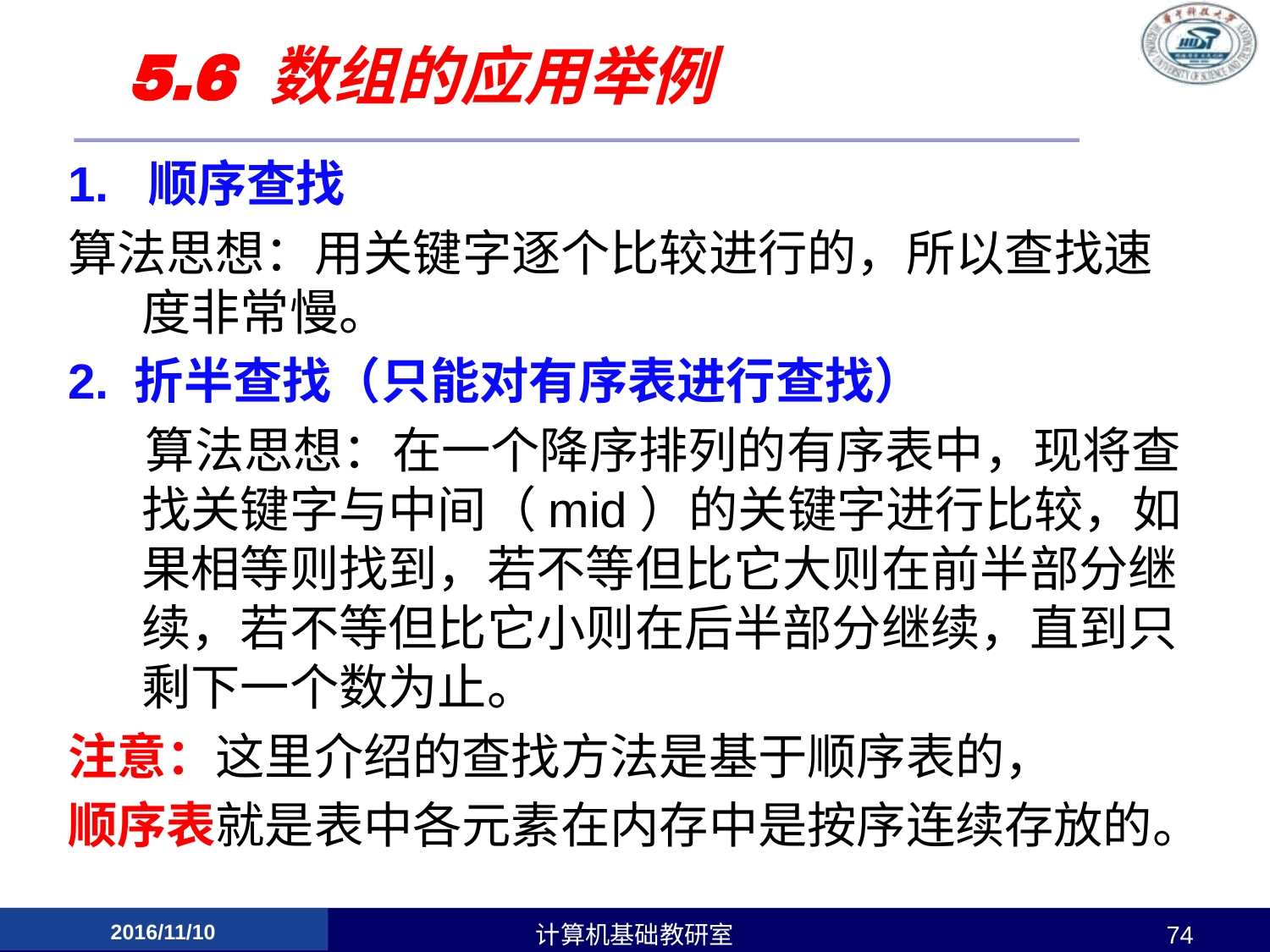

# 5.6 数组的应用举例
1.  顺序查找
算法思想：用关键字逐个比较进行的，所以查找速度非常慢。
2. 折半查找（只能对有序表进行查找）
      算法思想：在一个降序排列的有序表中，现将查找关键字与中间（mid）的关键字进行比较，如果相等则找到，若不等但比它大则在前半部分继续，若不等但比它小则在后半部分继续，直到只剩下一个数为止。
注意：这里介绍的查找方法是基于顺序表的，
顺序表就是表中各元素在内存中是按序连续存放的。
2016/11/10
计算机基础教研室
74